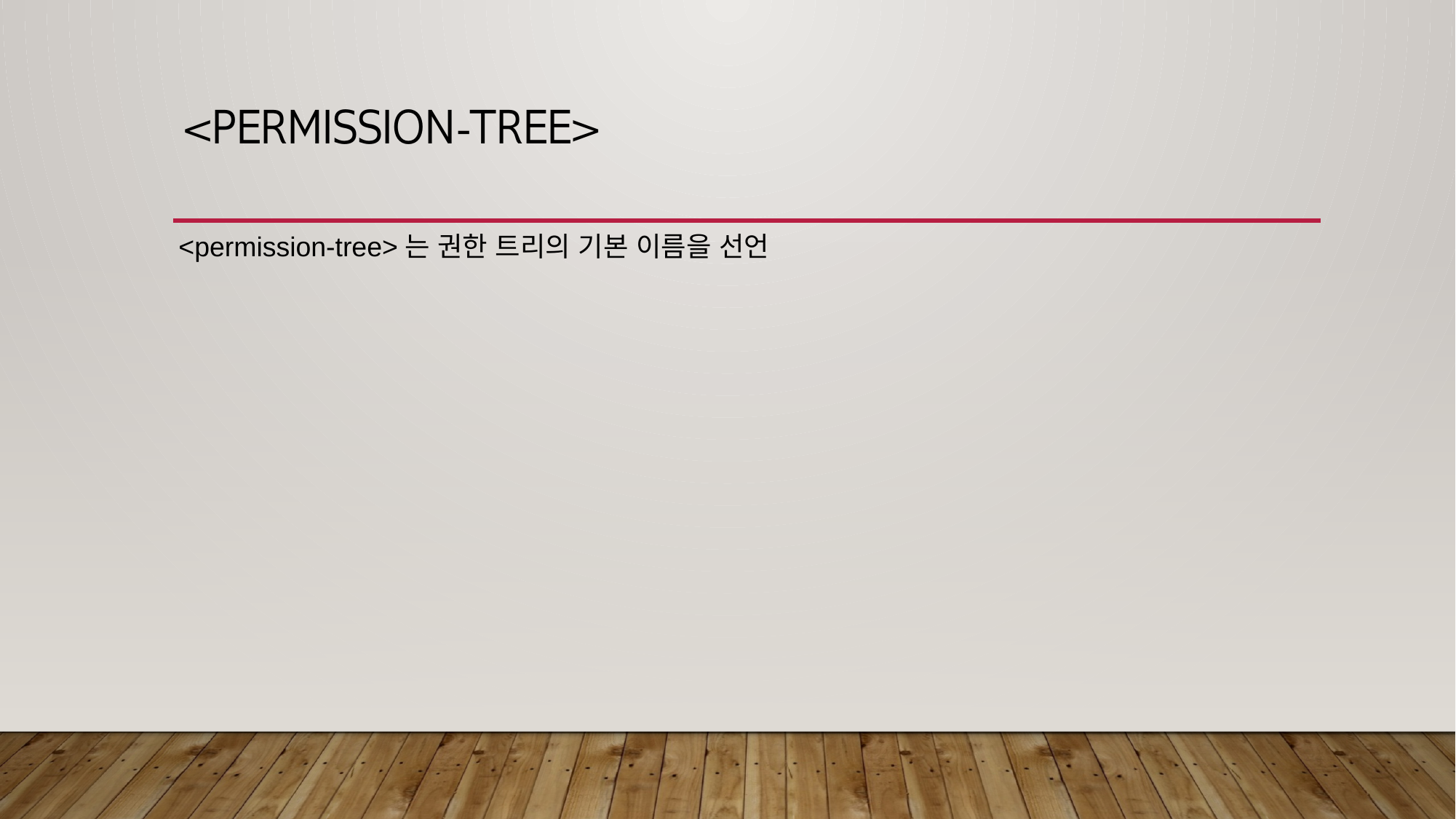

# <permission-tree>
<permission-tree>는 권한 트리의 기본 이름을 선언